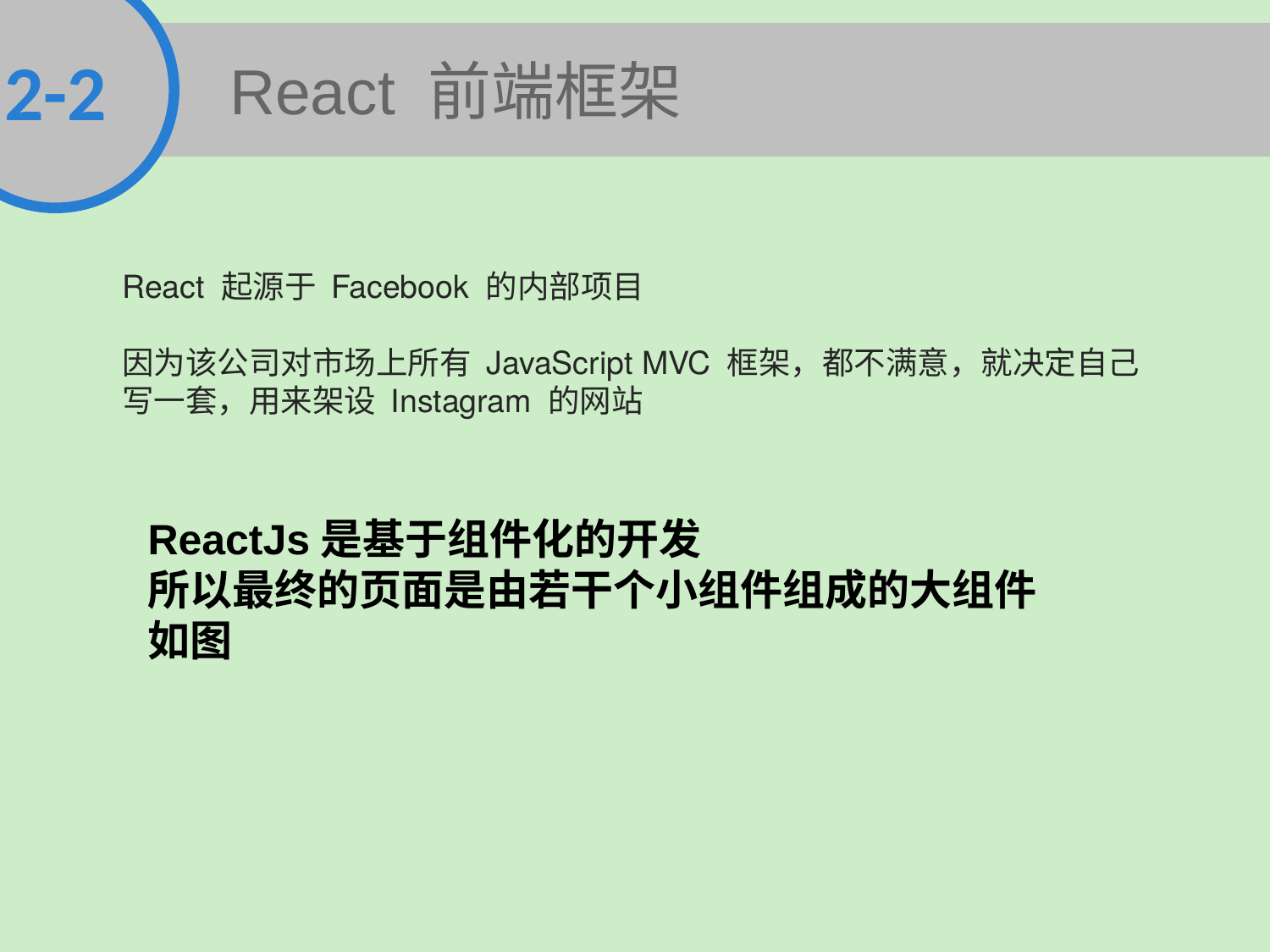

2-2

React 前端框架

React 起源于 Facebook 的内部项目

因为该公司对市场上所有 JavaScript MVC 框架，都不满意，就决定自己写一套，用来架设 Instagram 的网站
ReactJs是基于组件化的开发
所以最终的页面是由若干个小组件组成的大组件
如图